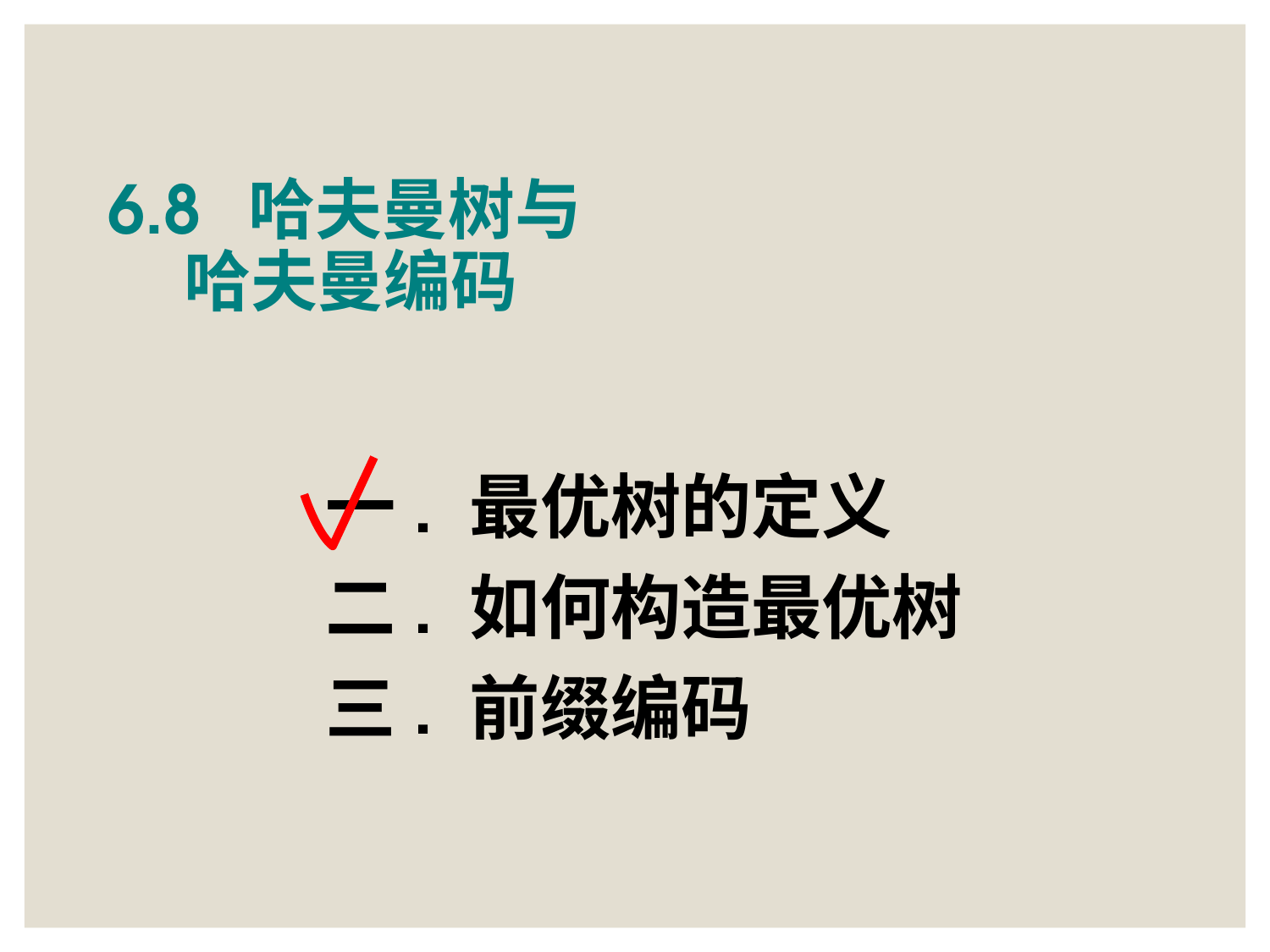

# 6.8  哈夫曼树与 哈夫曼编码
一. 最优树的定义
二. 如何构造最优树
三. 前缀编码